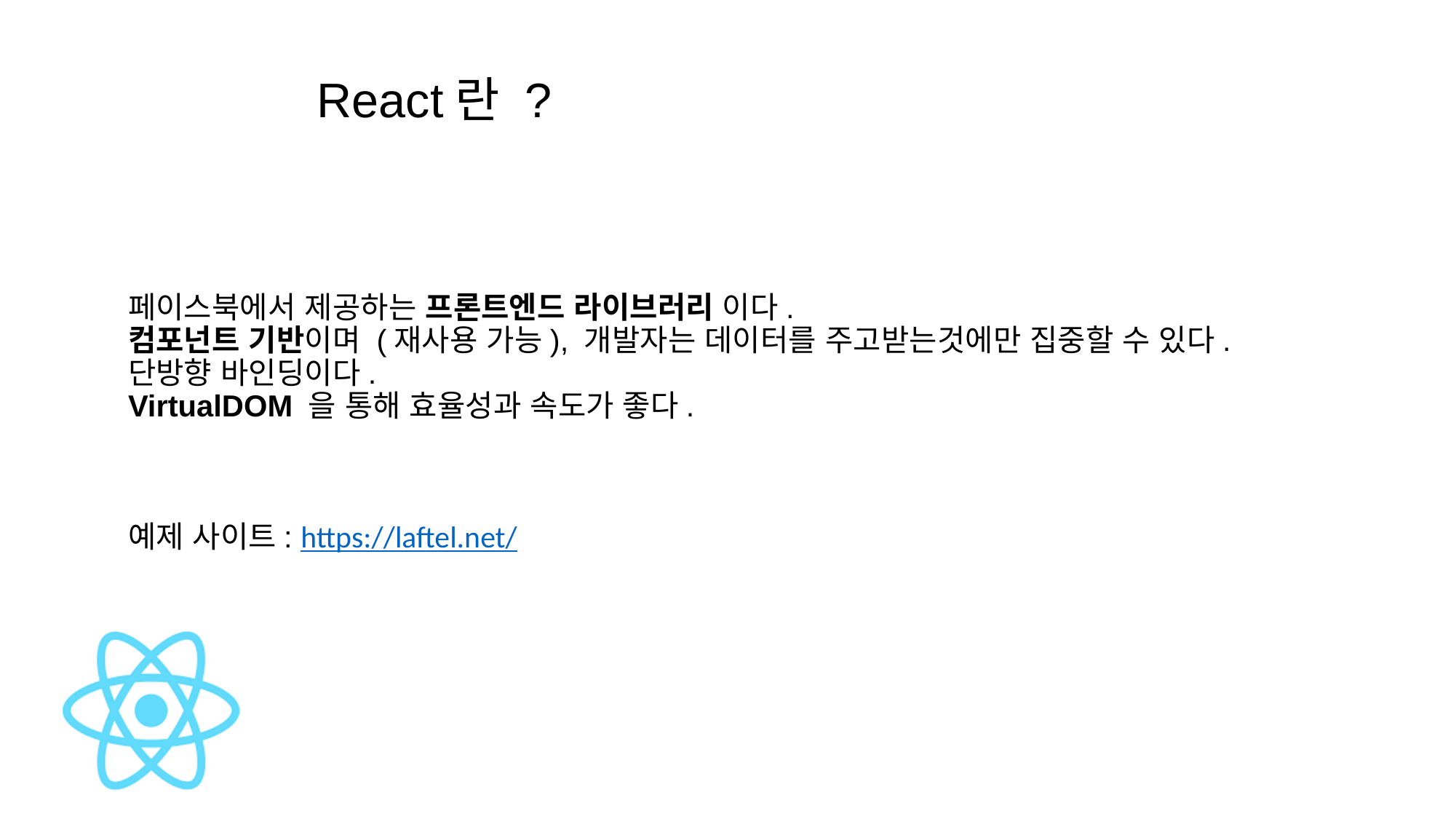

React란 ?

페이스북에서 제공하는 프론트엔드 라이브러리 이다.
컴포넌트 기반이며 (재사용 가능), 개발자는 데이터를 주고받는것에만 집중할 수 있다.
단방향 바인딩이다.
VirtualDOM 을 통해 효율성과 속도가 좋다.

예제 사이트: https://laftel.net/